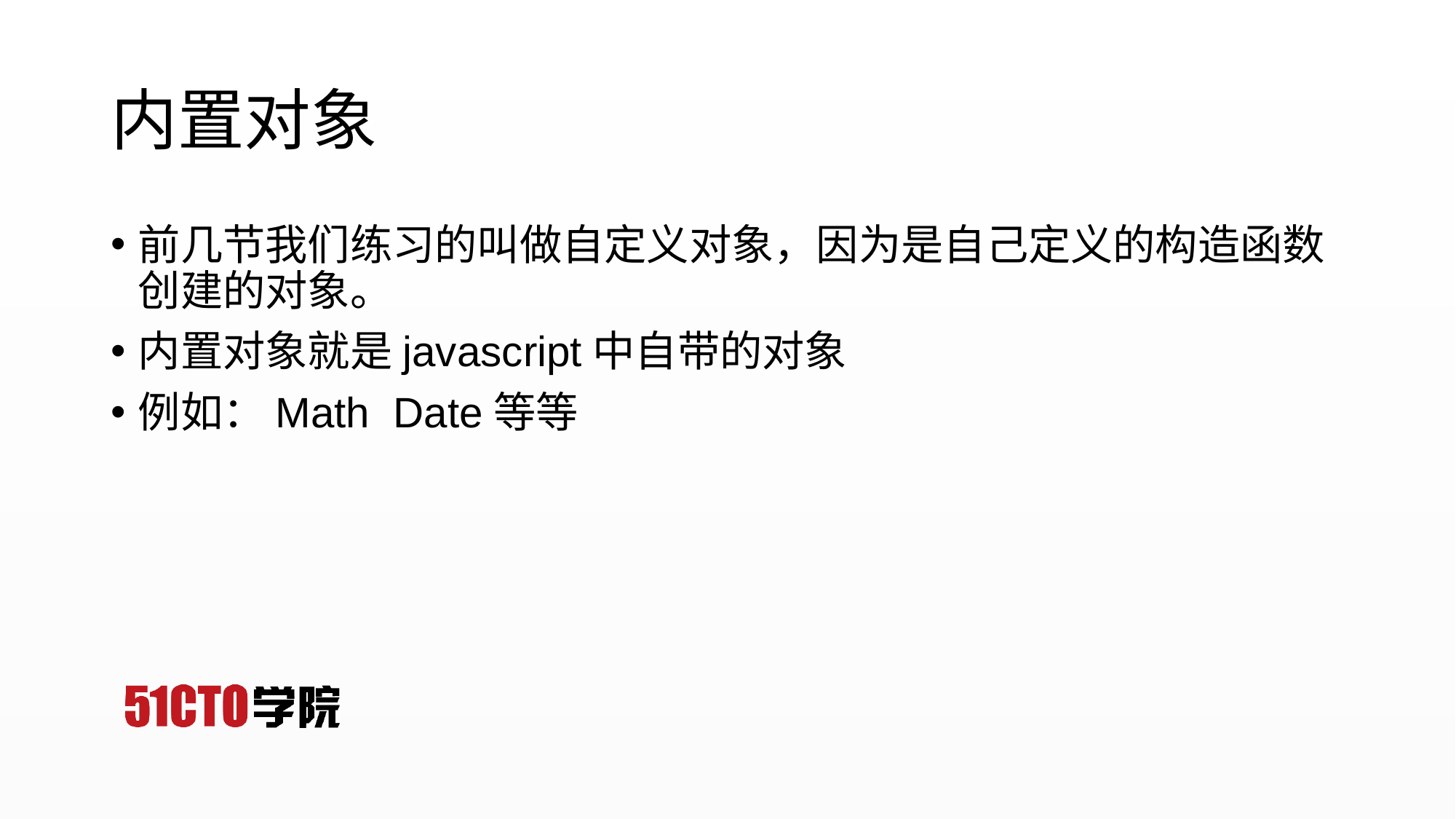

# 内置对象
前几节我们练习的叫做自定义对象，因为是自己定义的构造函数创建的对象。
内置对象就是javascript中自带的对象
例如：Math  Date等等